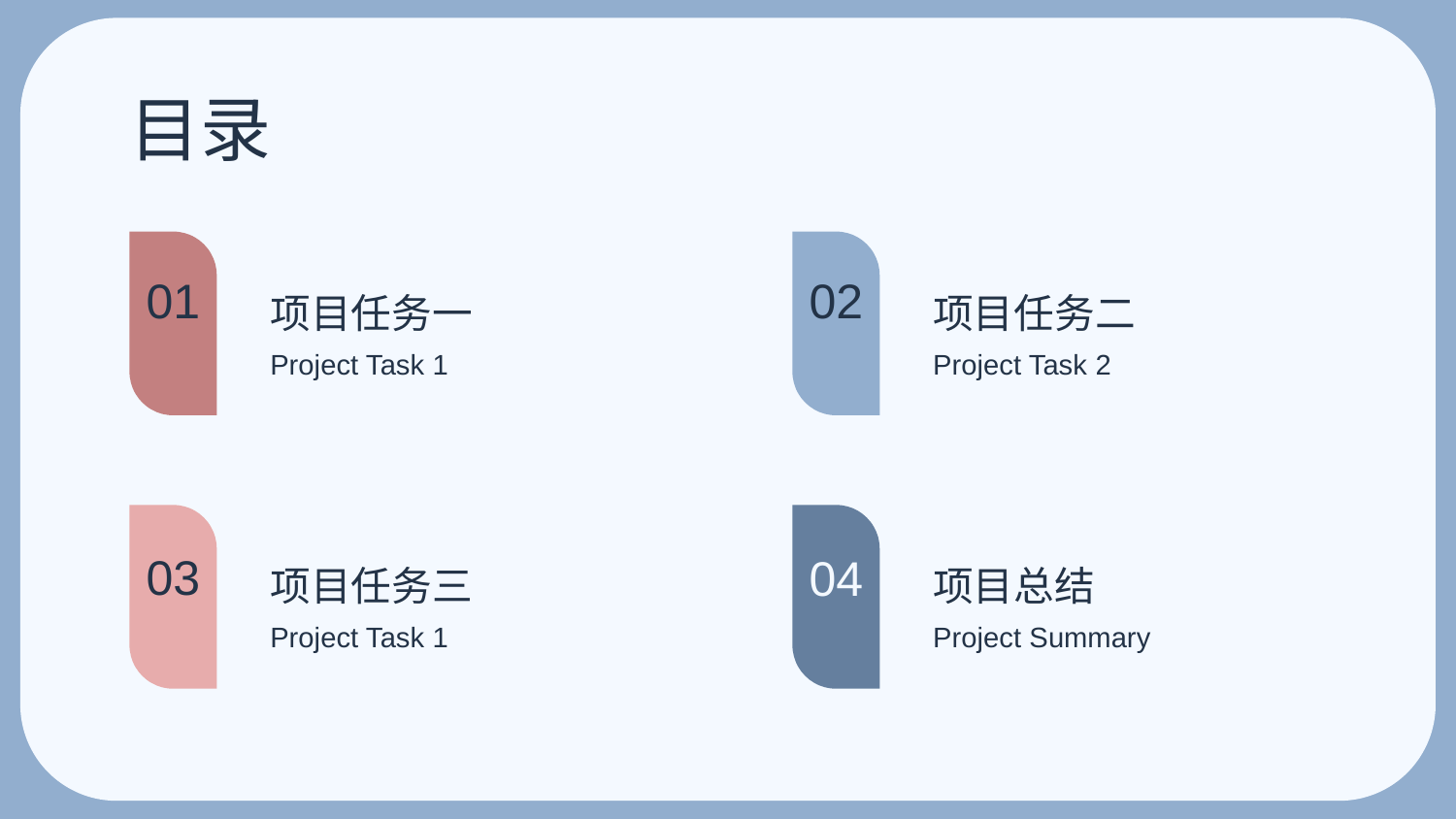

# 目录
项目任务一
项目任务二
02
01

Project Task 2
Project Task 1
项目总结
项目任务三
03
04

Project Summary
Project Task 1